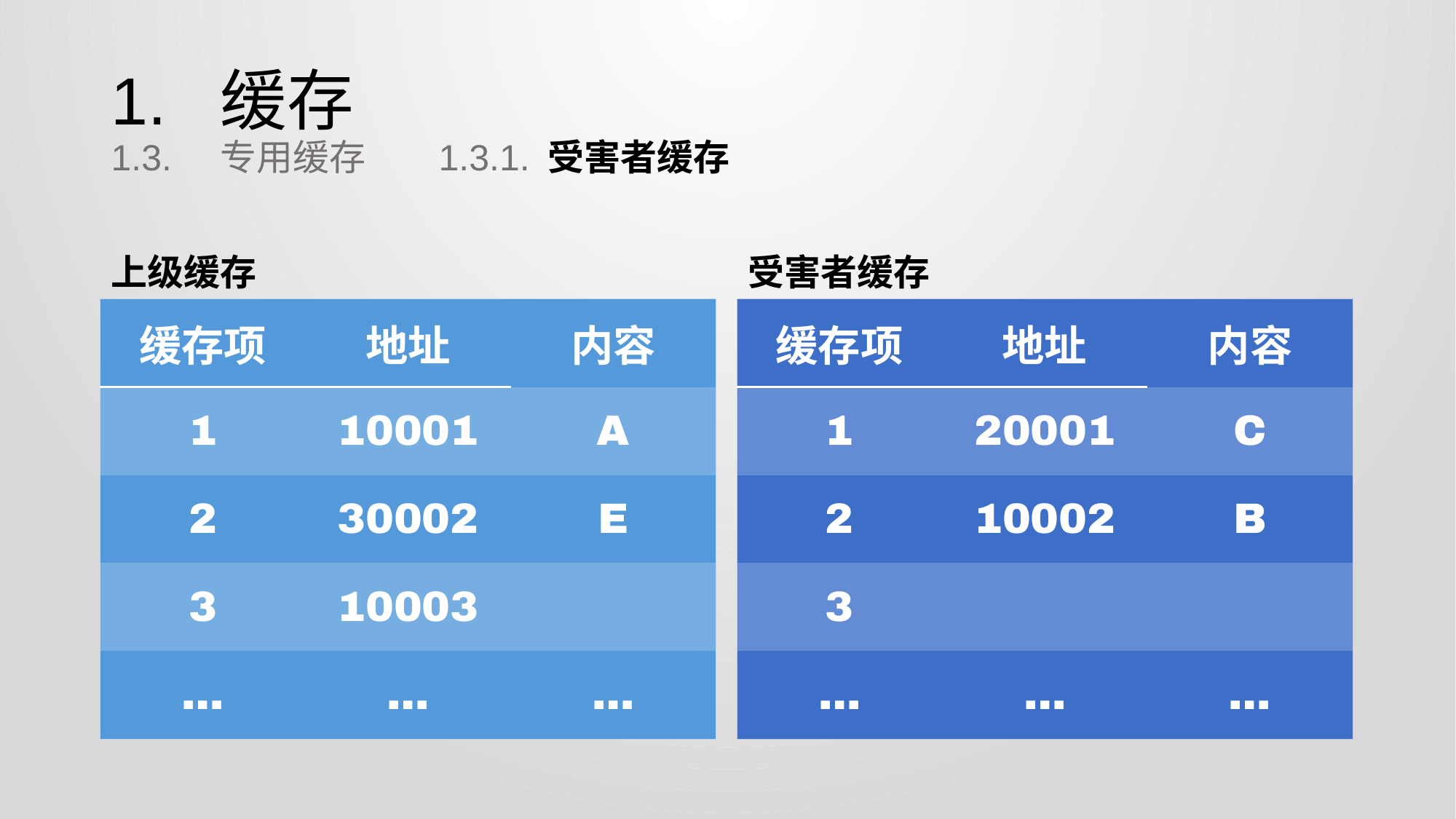

# 1.	缓存 1.3.	专用缓存	1.3.1.	受害者缓存
上级缓存
受害者缓存
| 缓存项 | 地址 | 内容 |
| --- | --- | --- |
| 1 | 10001 | A |
| 2 | 30002 | E |
| 3 | 10003 |  |
| … | … | … |
| 缓存项 | 地址 | 内容 |
| --- | --- | --- |
| 1 | 20001 | C |
| 2 | 10002 | B |
| 3 |  |  |
| … | … | … |